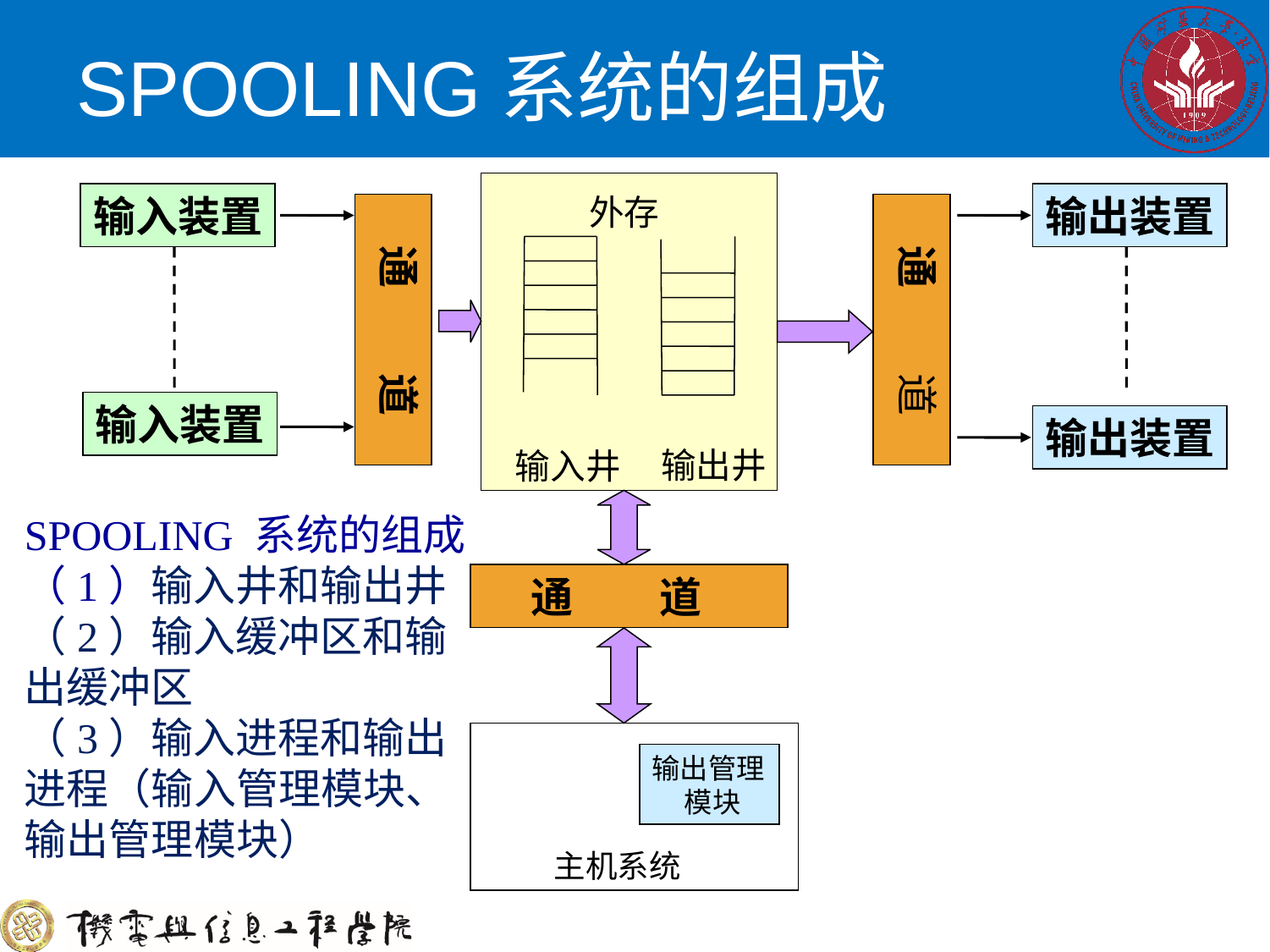

# SPOOLING系统的组成

输入装置
输出装置
   通         道
   通         道

输入装置
输出装置

输出井
输入井

    通         道

        主机系统
输出管理
    模块
外存
SPOOLING 系统的组成
（1）输入井和输出井（2）输入缓冲区和输出缓冲区
（3）输入进程和输出进程（输入管理模块、输出管理模块）